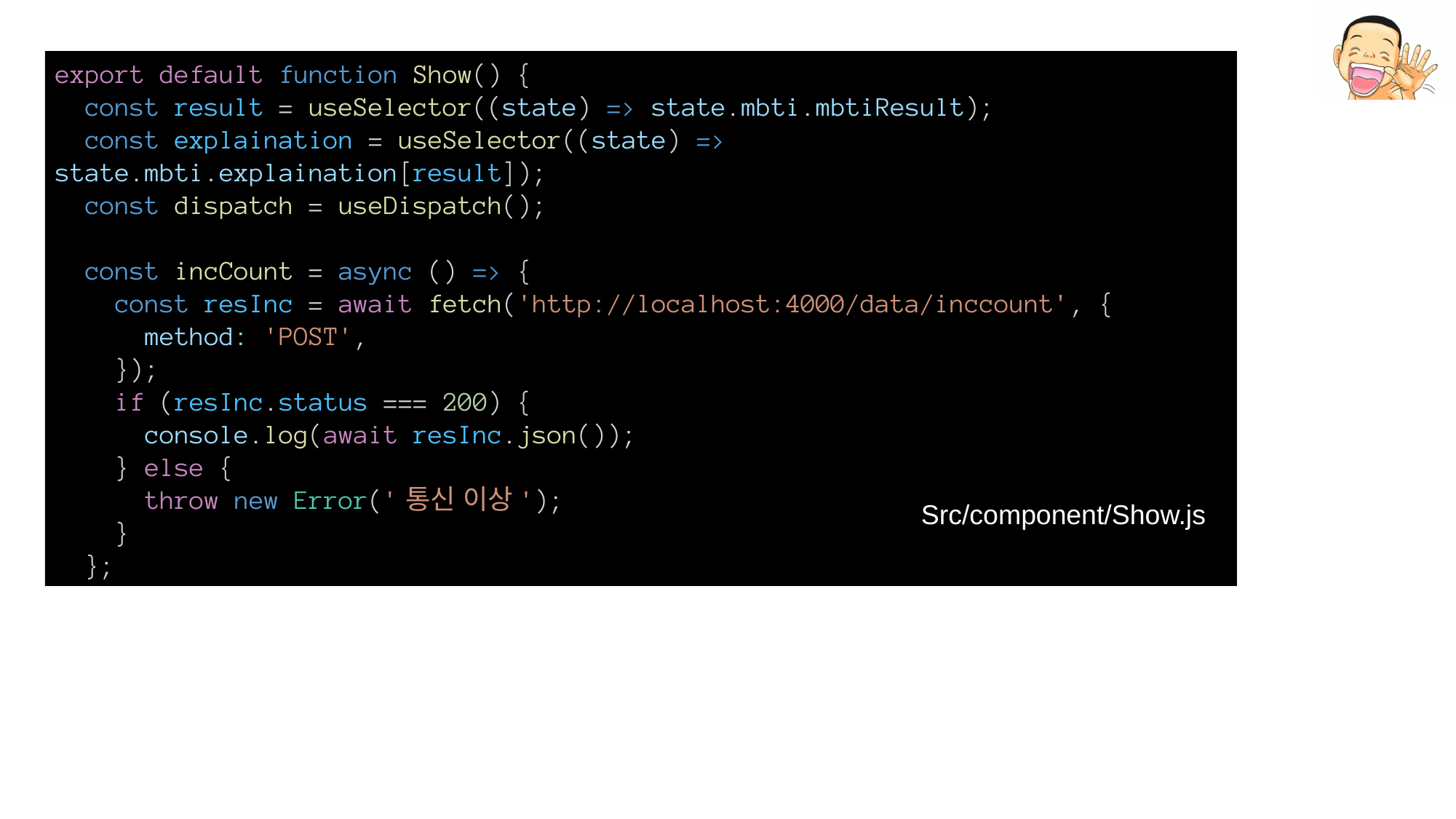

export default function Show() {
  const result = useSelector((state) => state.mbti.mbtiResult);
  const explaination = useSelector((state) => state.mbti.explaination[result]);
  const dispatch = useDispatch();
  const incCount = async () => {
    const resInc = await fetch('http://localhost:4000/data/inccount', {
      method: 'POST',
    });
    if (resInc.status === 200) {
      console.log(await resInc.json());
    } else {
      throw new Error('통신 이상');
    }
  };
Src/component/Show.js